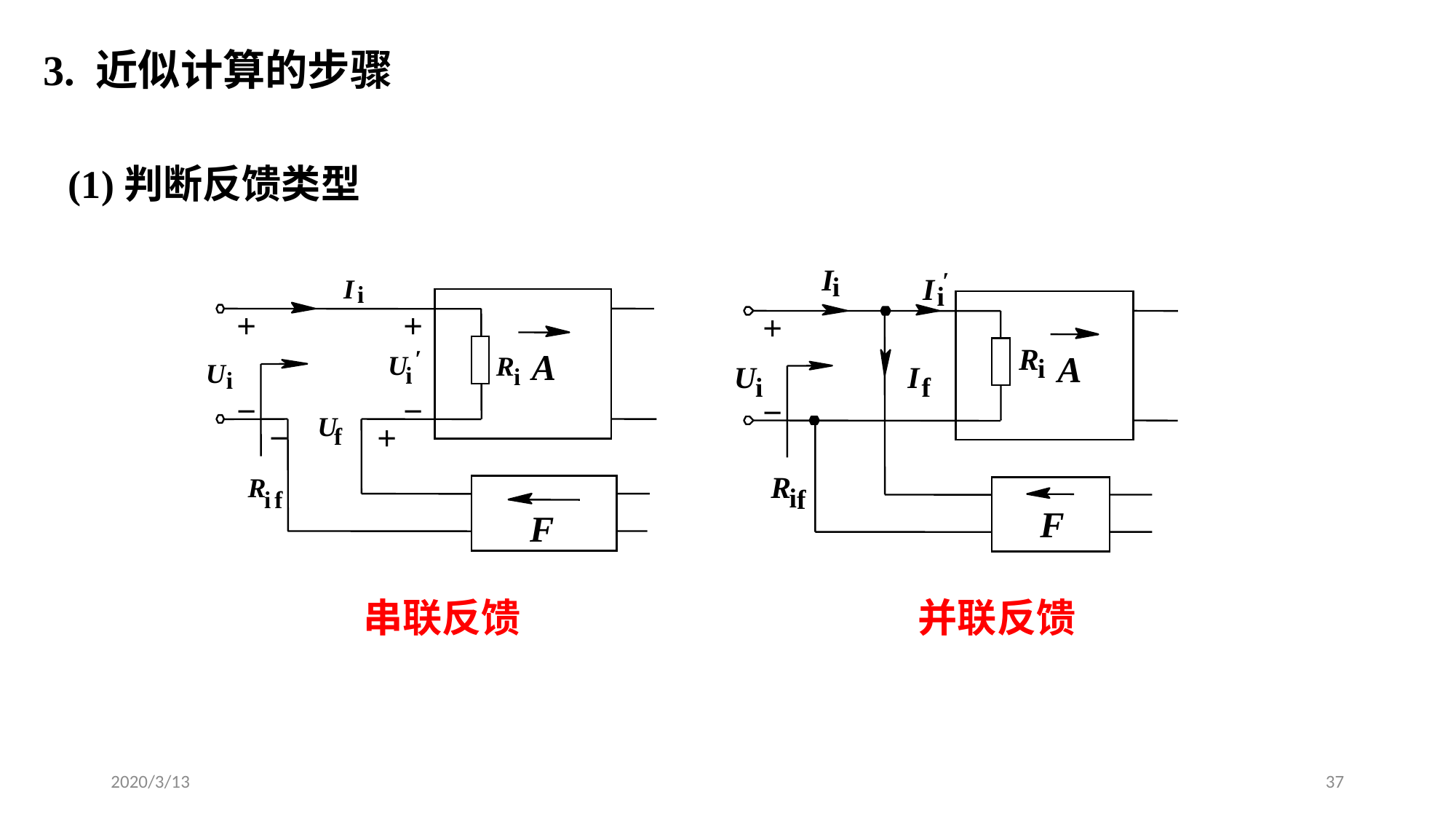

3. 近似计算的步骤
(1)判断反馈类型

I
′
i
I
i

＋

R
A

i
U
I

i
f
－

R

i
f

F

I
i

＋
＋

′
A
U
R
U

i
i

i

－
－
U

f
－
＋
R

i
f

F

串联反馈
并联反馈
2020/3/13
37